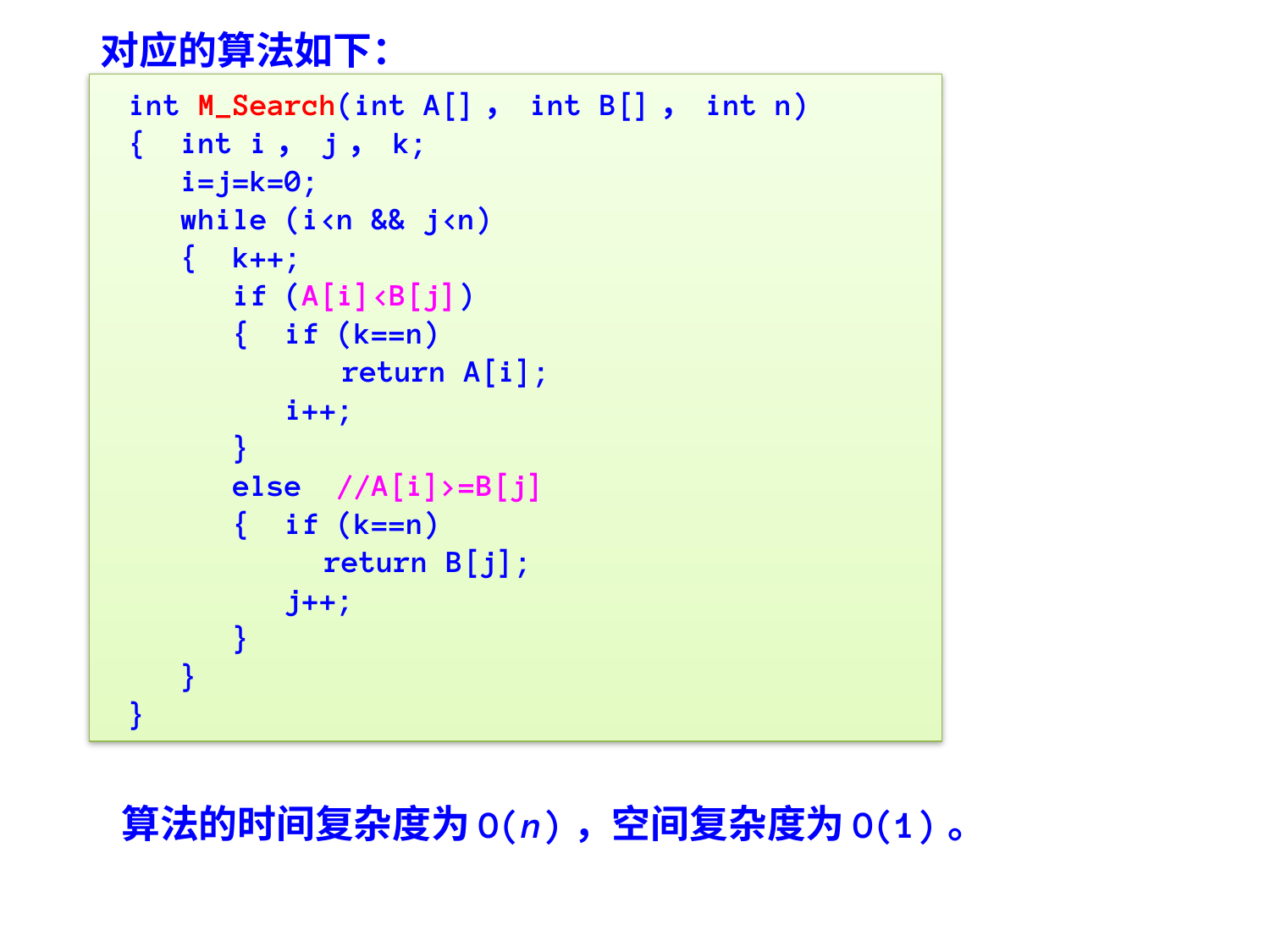

对应的算法如下：
int M_Search(int A[]， int B[]， int n)
{  int i， j， k;
   i=j=k=0;
   while (i<n && j<n)
   {  k++;
      if (A[i]<B[j])
      {  if (k==n)
	     return A[i];
         i++;
      }
      else  //A[i]>=B[j]
      {  if (k==n)
	 　  return B[j];
         j++;
      }
   }
}
算法的时间复杂度为O(n)，空间复杂度为O(1)。